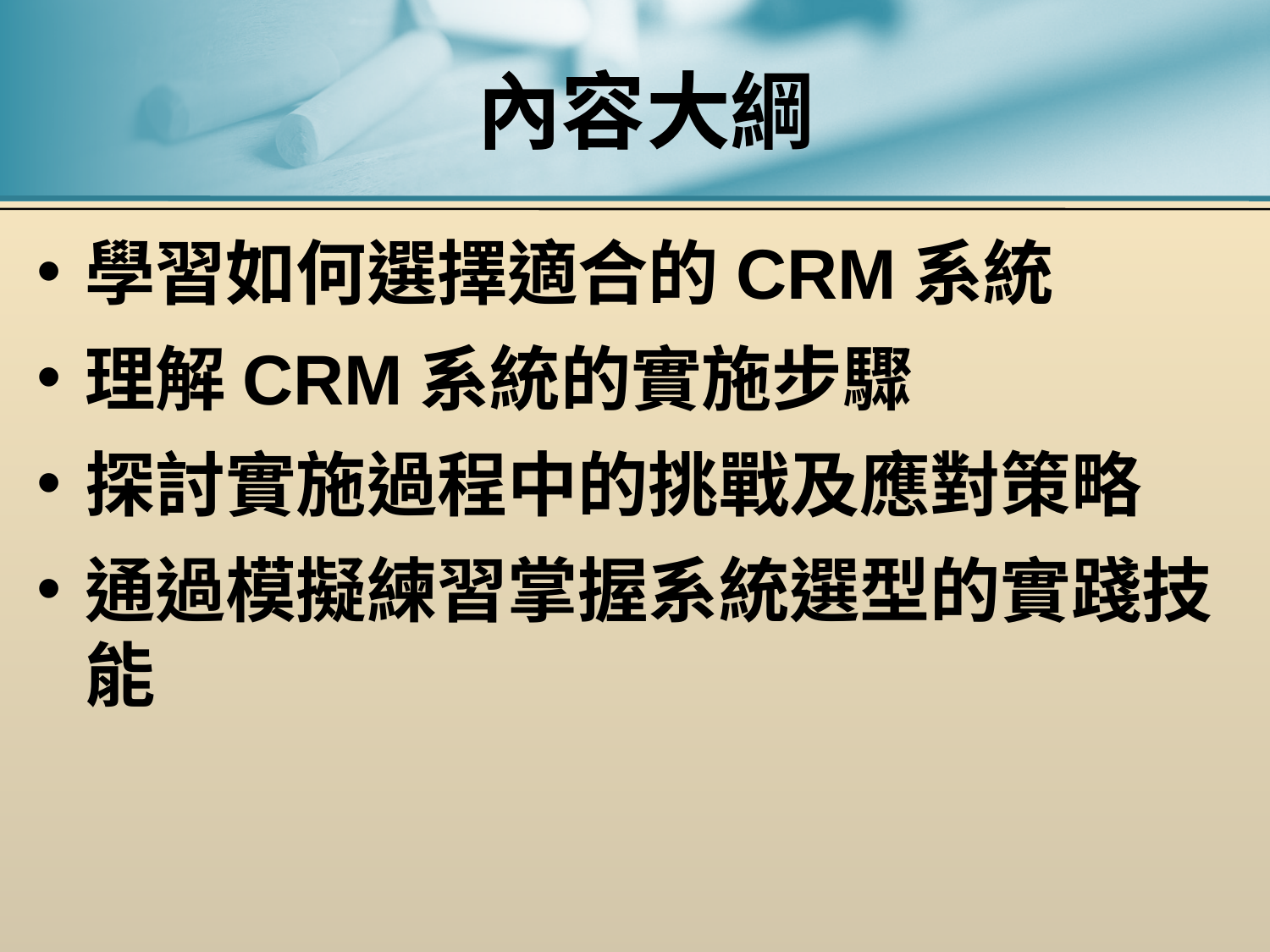

# 內容大綱
學習如何選擇適合的CRM系統
理解CRM系統的實施步驟
探討實施過程中的挑戰及應對策略
通過模擬練習掌握系統選型的實踐技能